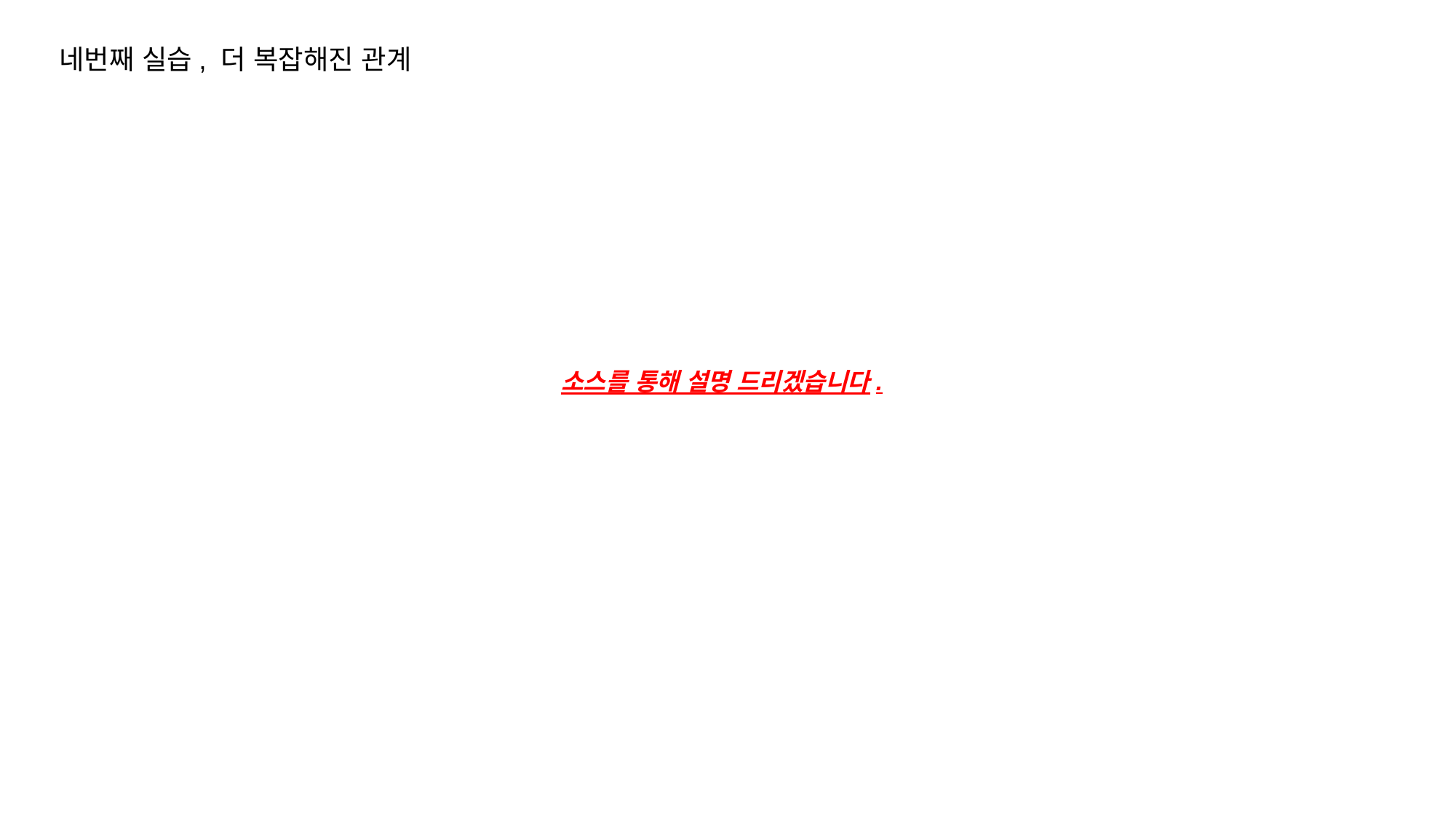

네번째 실습, 더 복잡해진 관계
소스를 통해 설명 드리겠습니다.